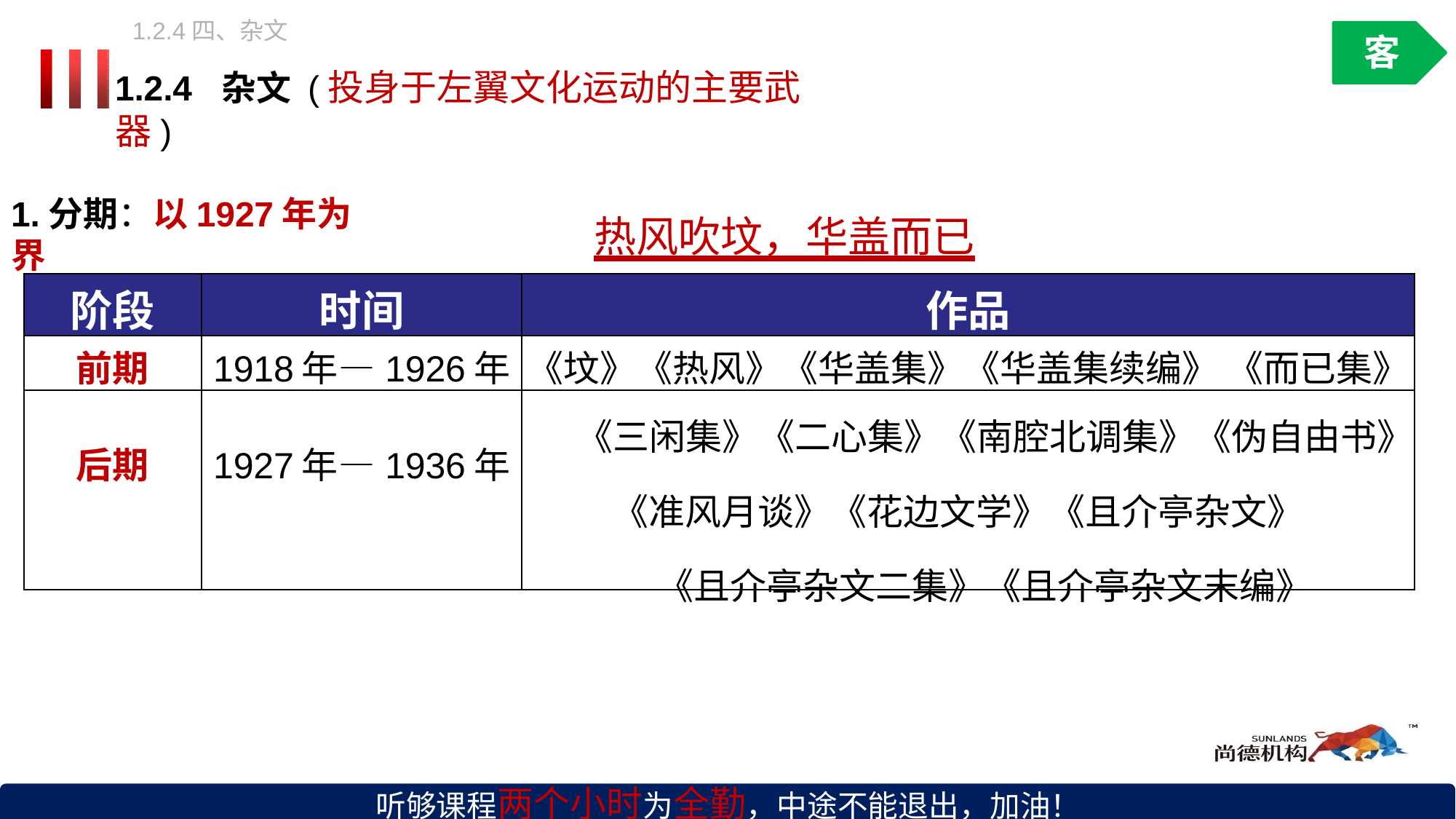

1.2.4四、杂文
1.2.4	杂文 (投身于左翼文化运动的主要武器)

客

1.分期：以1927年为界
热风吹坟，华盖而已
| 阶段 | 时间 | 作品 |
| --- | --- | --- |
| 前期 | 1918年—1926年 | 《坟》《热风》《华盖集》《华盖集续编》 《而已集》 |
| 后期 | 1927年—1936年 | 《三闲集》《二心集》《南腔北调集》《伪自由书》 《准风月谈》《花边文学》《且介亭杂文》 《且介亭杂文二集》《且介亭杂文末编》 |

听够课程两个小时为全勤，中途不能退出，加油！